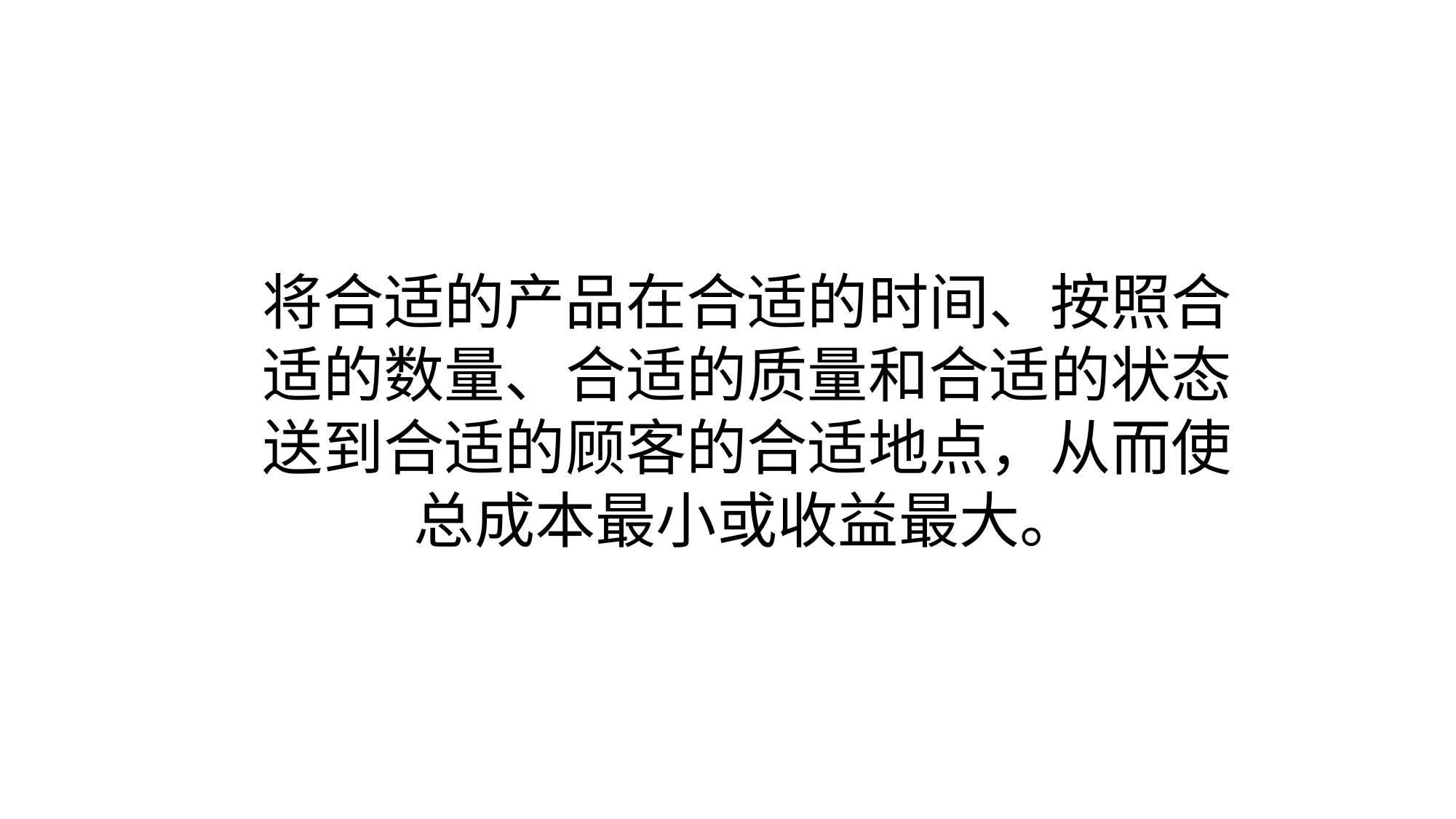

将合适的产品在合适的时间、按照合适的数量、合适的质量和合适的状态送到合适的顾客的合适地点，从而使总成本最小或收益最大。